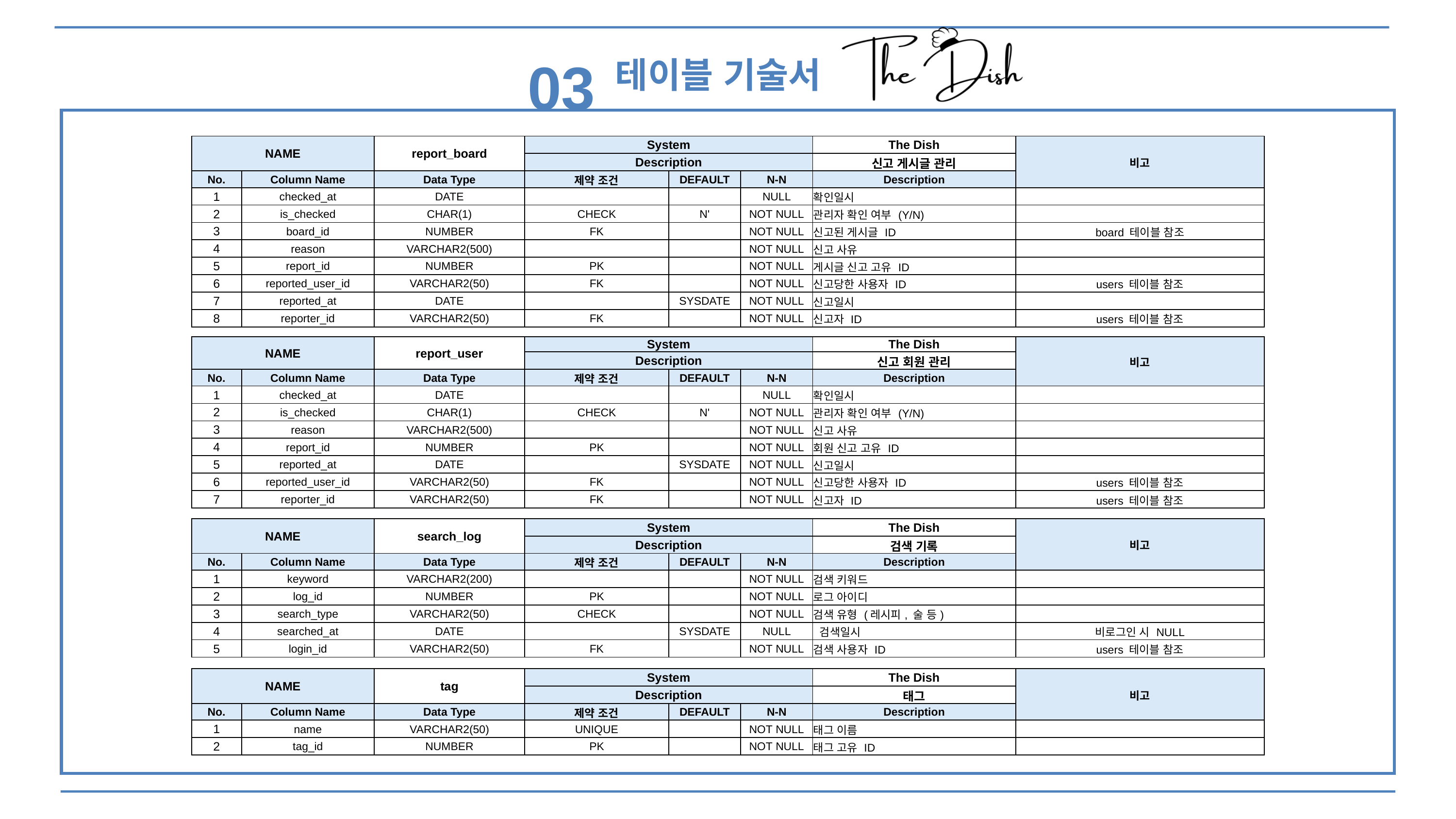

03
테이블 기술서

| NAME |  | report\_board | System |  |  | The Dish | 비고 |
| --- | --- | --- | --- | --- | --- | --- | --- |
|  |  |  | Description |  |  | 신고 게시글 관리 |  |
| No. | Column Name | Data Type | 제약 조건 | DEFAULT | N-N | Description |  |
| 1 | checked\_at | DATE |  |  | NULL | 확인일시 |  |
| 2 | is\_checked | CHAR(1) | CHECK | N' | NOT NULL | 관리자 확인 여부 (Y/N) |  |
| 3 | board\_id | NUMBER | FK |  | NOT NULL | 신고된 게시글 ID | board 테이블 참조 |
| 4 | reason | VARCHAR2(500) |  |  | NOT NULL | 신고 사유 |  |
| 5 | report\_id | NUMBER | PK |  | NOT NULL | 게시글 신고 고유 ID |  |
| 6 | reported\_user\_id | VARCHAR2(50) | FK |  | NOT NULL | 신고당한 사용자 ID | users 테이블 참조 |
| 7 | reported\_at | DATE |  | SYSDATE | NOT NULL | 신고일시 |  |
| 8 | reporter\_id | VARCHAR2(50) | FK |  | NOT NULL | 신고자 ID | users 테이블 참조 |
| NAME |  | report\_user | System |  |  | The Dish | 비고 |
| --- | --- | --- | --- | --- | --- | --- | --- |
|  |  |  | Description |  |  | 신고 회원 관리 |  |
| No. | Column Name | Data Type | 제약 조건 | DEFAULT | N-N | Description |  |
| 1 | checked\_at | DATE |  |  | NULL | 확인일시 |  |
| 2 | is\_checked | CHAR(1) | CHECK | N' | NOT NULL | 관리자 확인 여부 (Y/N) |  |
| 3 | reason | VARCHAR2(500) |  |  | NOT NULL | 신고 사유 |  |
| 4 | report\_id | NUMBER | PK |  | NOT NULL | 회원 신고 고유 ID |  |
| 5 | reported\_at | DATE |  | SYSDATE | NOT NULL | 신고일시 |  |
| 6 | reported\_user\_id | VARCHAR2(50) | FK |  | NOT NULL | 신고당한 사용자 ID | users 테이블 참조 |
| 7 | reporter\_id | VARCHAR2(50) | FK |  | NOT NULL | 신고자 ID | users 테이블 참조 |
| NAME |  | search\_log | System |  |  | The Dish | 비고 |
| --- | --- | --- | --- | --- | --- | --- | --- |
|  |  |  | Description |  |  | 검색 기록 |  |
| No. | Column Name | Data Type | 제약 조건 | DEFAULT | N-N | Description |  |
| 1 | keyword | VARCHAR2(200) |  |  | NOT NULL | 검색 키워드 |  |
| 2 | log\_id | NUMBER | PK |  | NOT NULL | 로그 아이디 |  |
| 3 | search\_type | VARCHAR2(50) | CHECK |  | NOT NULL | 검색 유형 (레시피, 술 등) |  |
| 4 | searched\_at | DATE |  | SYSDATE | NULL | 검색일시 | 비로그인 시 NULL |
| 5 | login\_id | VARCHAR2(50) | FK |  | NOT NULL | 검색 사용자 ID | users 테이블 참조 |
| NAME |  | tag | System |  |  | The Dish | 비고 |
| --- | --- | --- | --- | --- | --- | --- | --- |
|  |  |  | Description |  |  | 태그 |  |
| No. | Column Name | Data Type | 제약 조건 | DEFAULT | N-N | Description |  |
| 1 | name | VARCHAR2(50) | UNIQUE |  | NOT NULL | 태그 이름 |  |
| 2 | tag\_id | NUMBER | PK |  | NOT NULL | 태그 고유 ID |  |